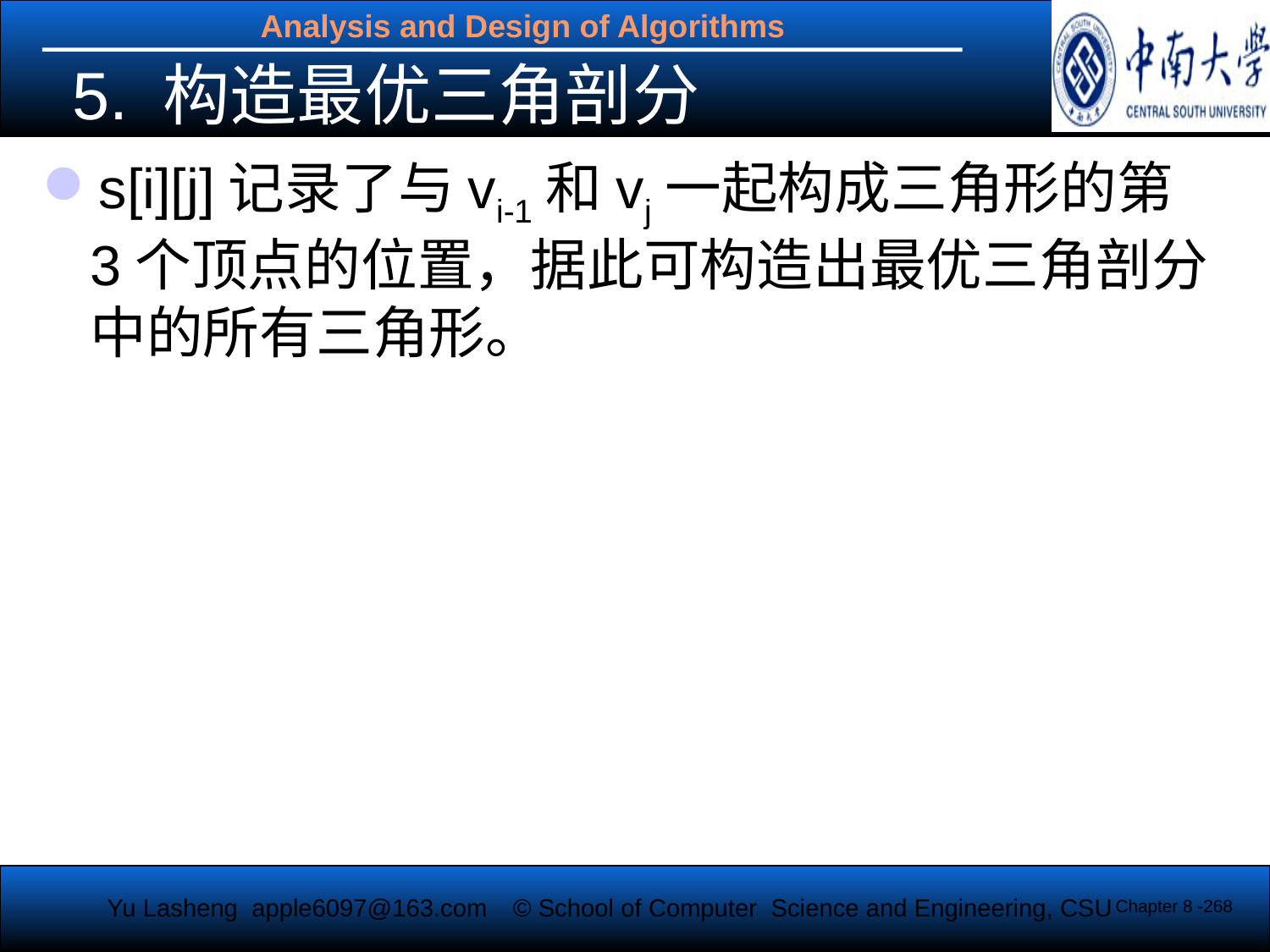

# 5. 构造最优三角剖分
s[i][j]记录了与vi-1和vj一起构成三角形的第3个顶点的位置，据此可构造出最优三角剖分中的所有三角形。
Chapter 8 -268